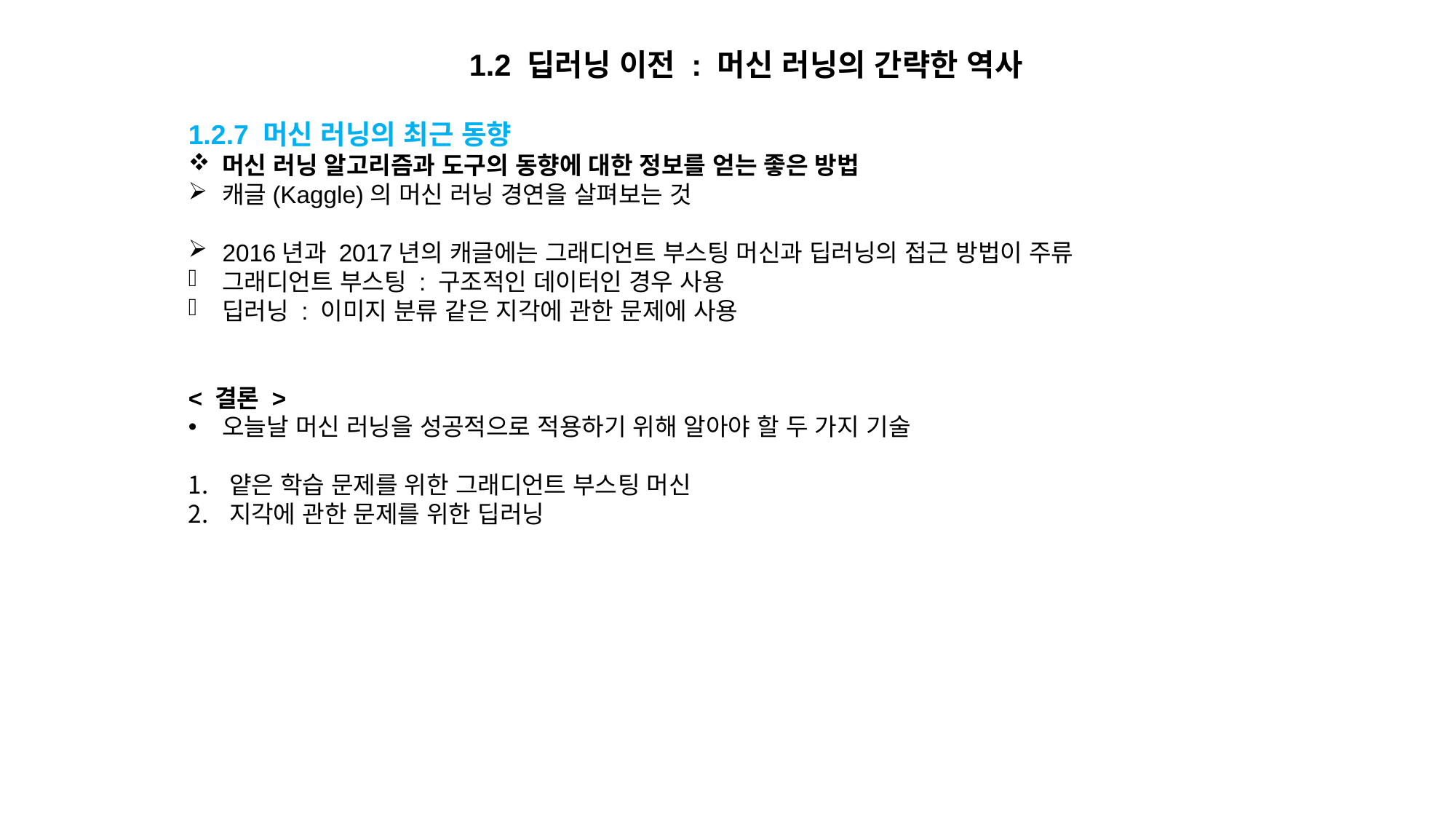

1.2 딥러닝 이전 : 머신 러닝의 간략한 역사
1.2.7 머신 러닝의 최근 동향
머신 러닝 알고리즘과 도구의 동향에 대한 정보를 얻는 좋은 방법
캐글(Kaggle)의 머신 러닝 경연을 살펴보는 것

2016년과 2017년의 캐글에는 그래디언트 부스팅 머신과 딥러닝의 접근 방법이 주류
그래디언트 부스팅 : 구조적인 데이터인 경우 사용
딥러닝 : 이미지 분류 같은 지각에 관한 문제에 사용

< 결론 >
오늘날 머신 러닝을 성공적으로 적용하기 위해 알아야 할 두 가지 기술

얕은 학습 문제를 위한 그래디언트 부스팅 머신
지각에 관한 문제를 위한 딥러닝